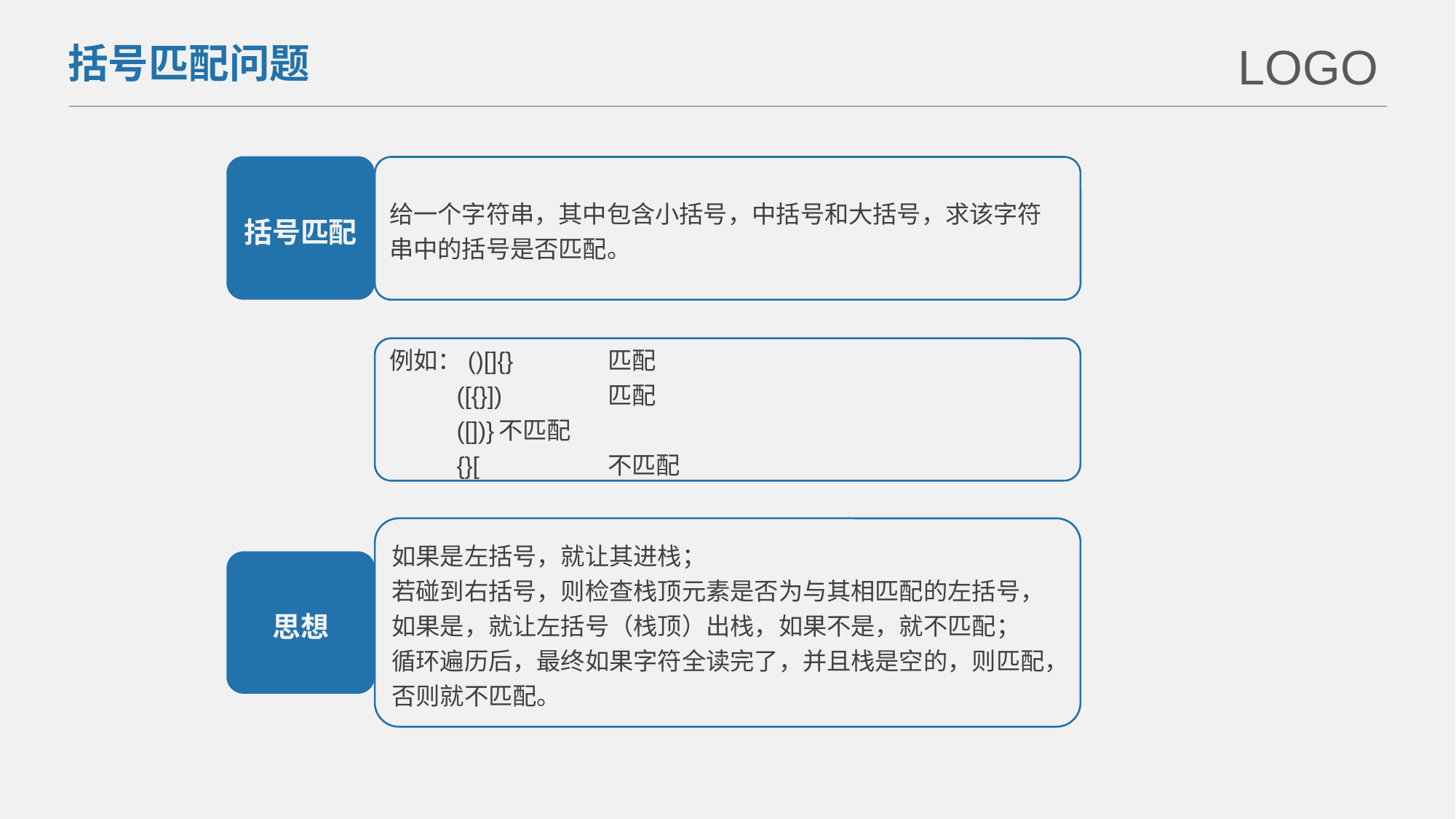

LOGO
括号匹配问题
括号匹配
给一个字符串，其中包含小括号，中括号和大括号，求该字符串中的括号是否匹配。
例如：()[]{}	匹配
          ([{}])	匹配
          ([])}	不匹配
          {}[		不匹配
如果是左括号，就让其进栈；
若碰到右括号，则检查栈顶元素是否为与其相匹配的左括号，
如果是，就让左括号（栈顶）出栈，如果不是，就不匹配；
循环遍历后，最终如果字符全读完了，并且栈是空的，则匹配，否则就不匹配。
思想